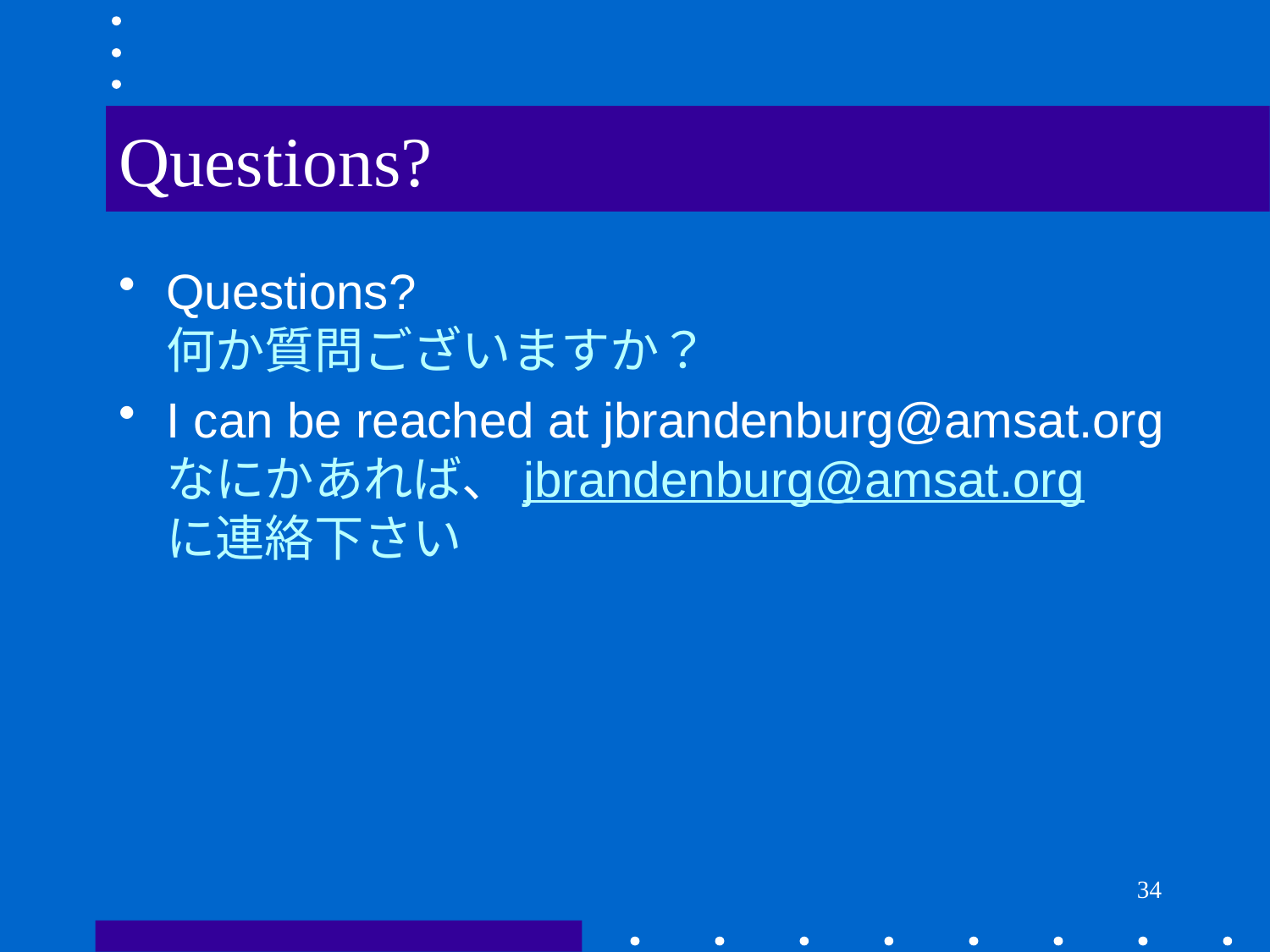

# Questions?
Questions?
何か質問ございますか？
I can be reached at jbrandenburg@amsat.org
なにかあれば、jbrandenburg@amsat.org　に連絡下さい
34